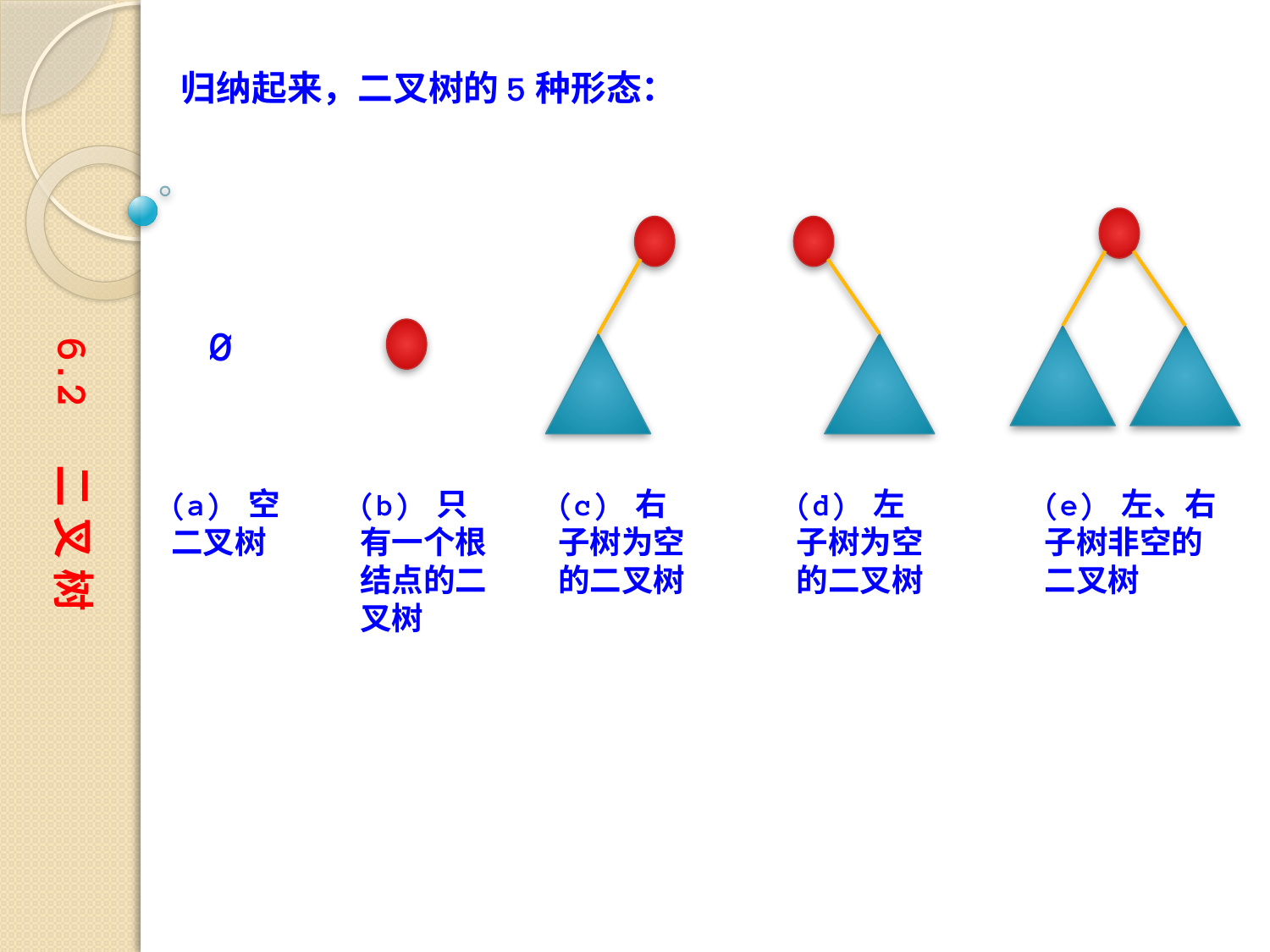

归纳起来，二叉树的5种形态：

Ø

6.2  二 叉 树

(a) 空二叉树
(b) 只有一个根
结点的二叉树
(c) 右子树为空的二叉树
(d) 左子树为空的二叉树
(e) 左、右子树非空的二叉树